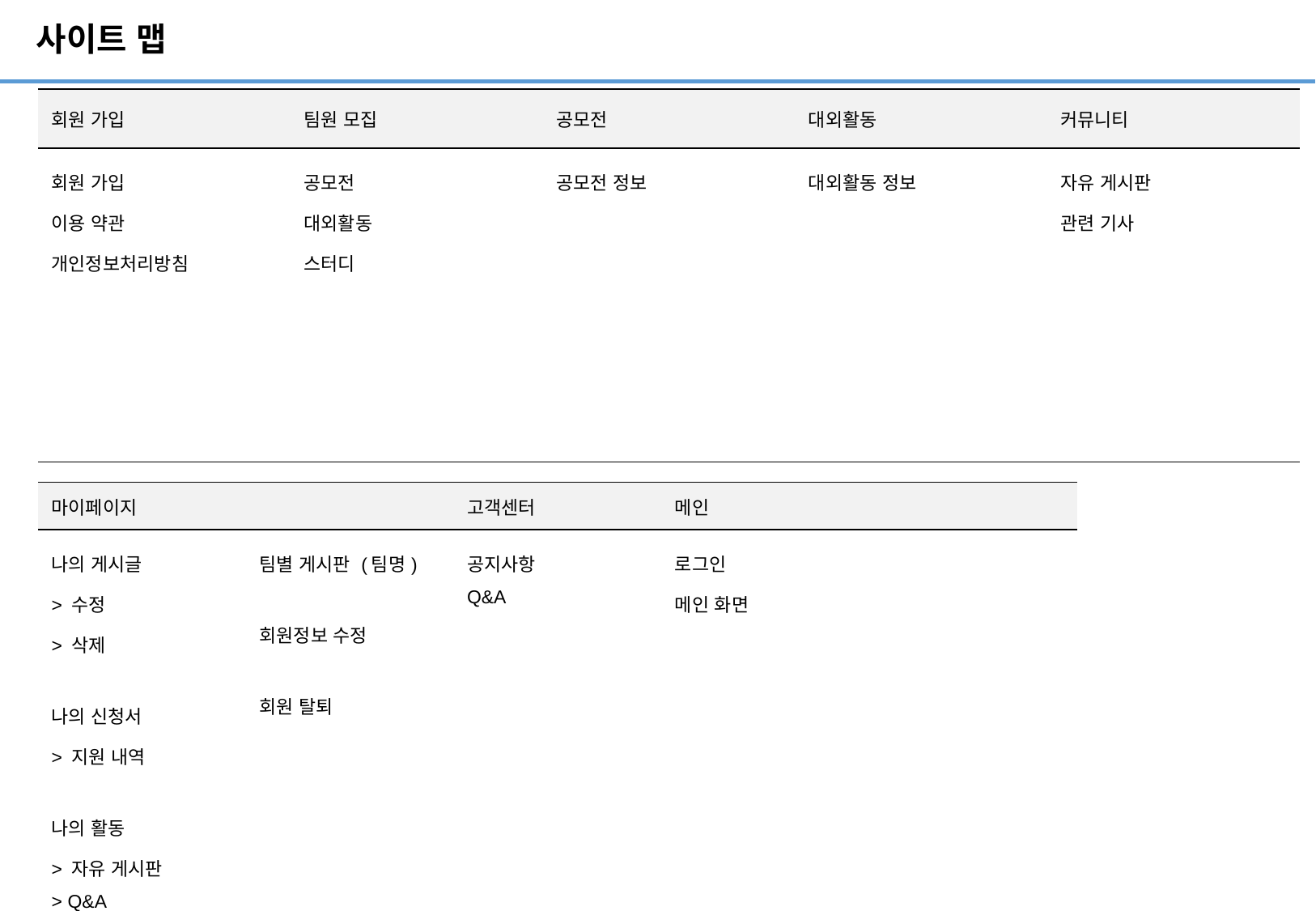

# 사이트 맵
| 회원 가입 | 팀원 모집 | 공모전 | 대외활동 | 커뮤니티 |
| --- | --- | --- | --- | --- |
| 회원 가입 이용 약관 개인정보처리방침 | 공모전 대외활동 스터디 | 공모전 정보 | 대외활동 정보 | 자유 게시판 관련 기사 |
| 마이페이지 |  | 고객센터 | 메인 |  |
| --- | --- | --- | --- | --- |
| 나의 게시글 > 수정 > 삭제 나의 신청서 > 지원 내역 나의 활동 > 자유 게시판 > Q&A | 팀별 게시판 (팀명) 회원정보 수정 회원 탈퇴 | 공지사항 Q&A | 로그인 메인 화면 |  |